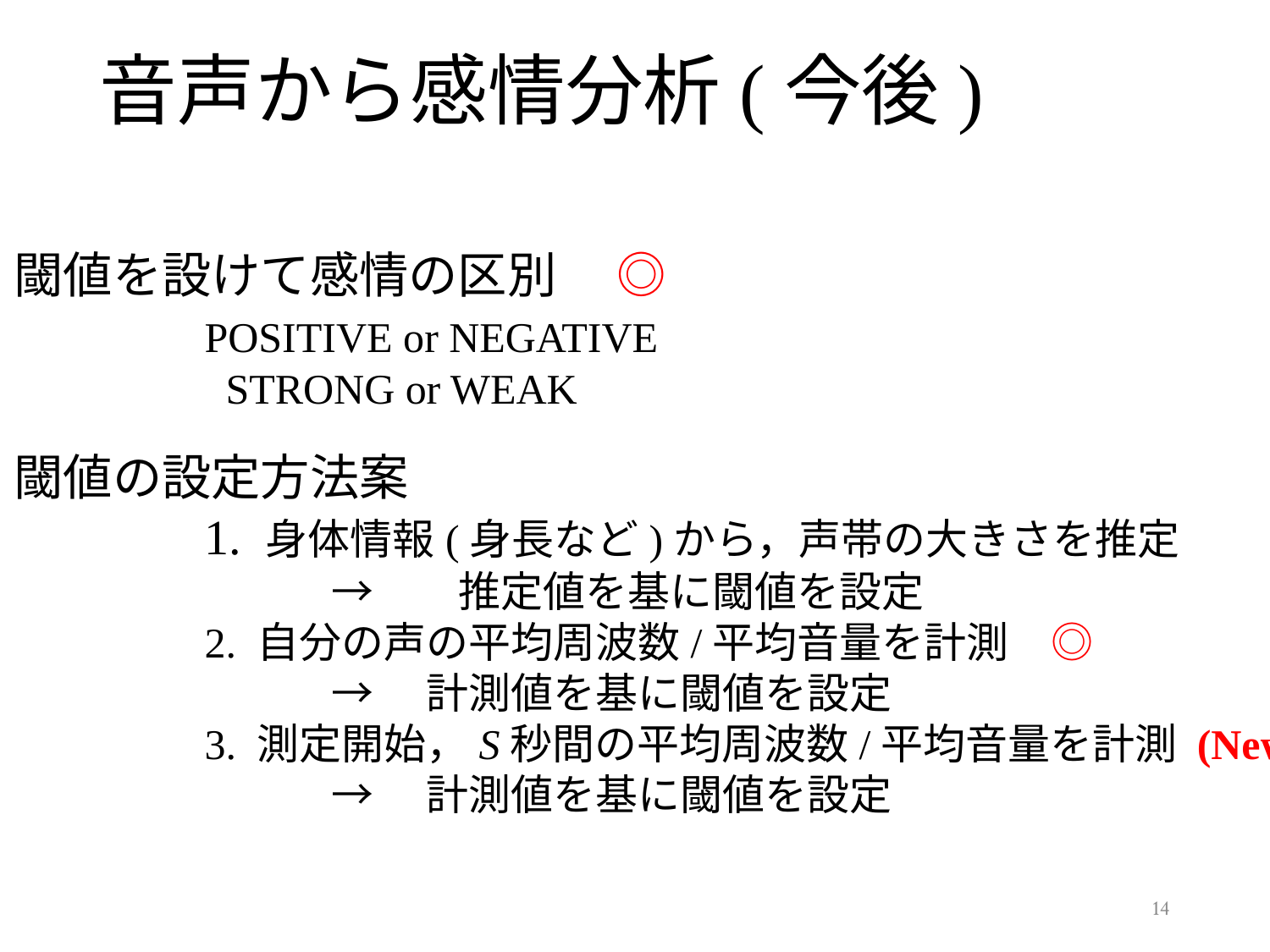

音声から感情分析(今後)
閾値を設けて感情の区別　 ◎
		POSITIVE or NEGATIVE
		  STRONG or WEAK

閾値の設定方法案
		1. 身体情報(身長など)から，声帯の大きさを推定
			→	推定値を基に閾値を設定
		2. 自分の声の平均周波数/平均音量を計測　◎
			→　計測値を基に閾値を設定
		3. 測定開始，S秒間の平均周波数/平均音量を計測 (New!)
			→　計測値を基に閾値を設定

14